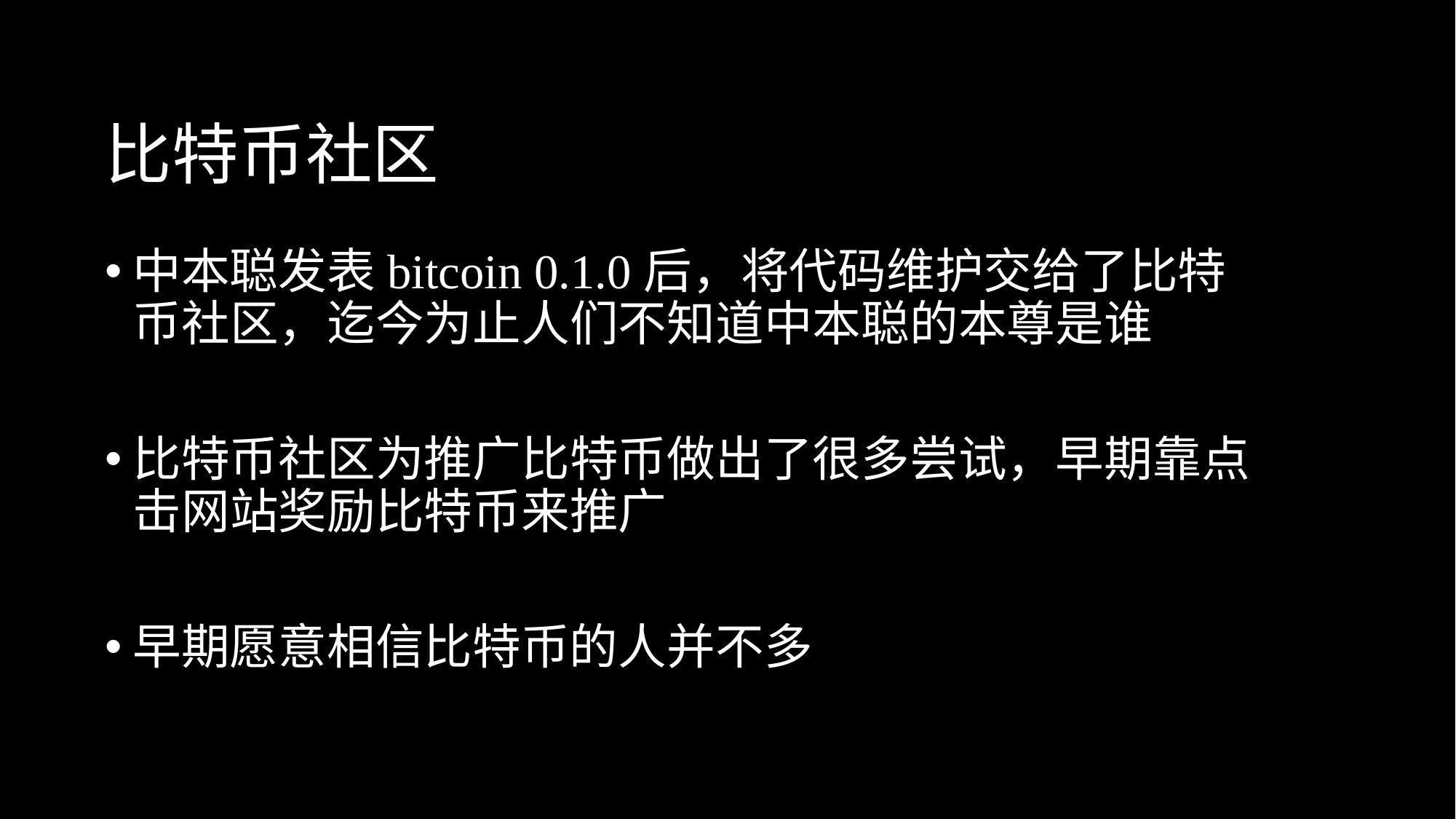

# 比特币社区
中本聪发表bitcoin 0.1.0后，将代码维护交给了比特币社区，迄今为止人们不知道中本聪的本尊是谁

比特币社区为推广比特币做出了很多尝试，早期靠点击网站奖励比特币来推广

早期愿意相信比特币的人并不多